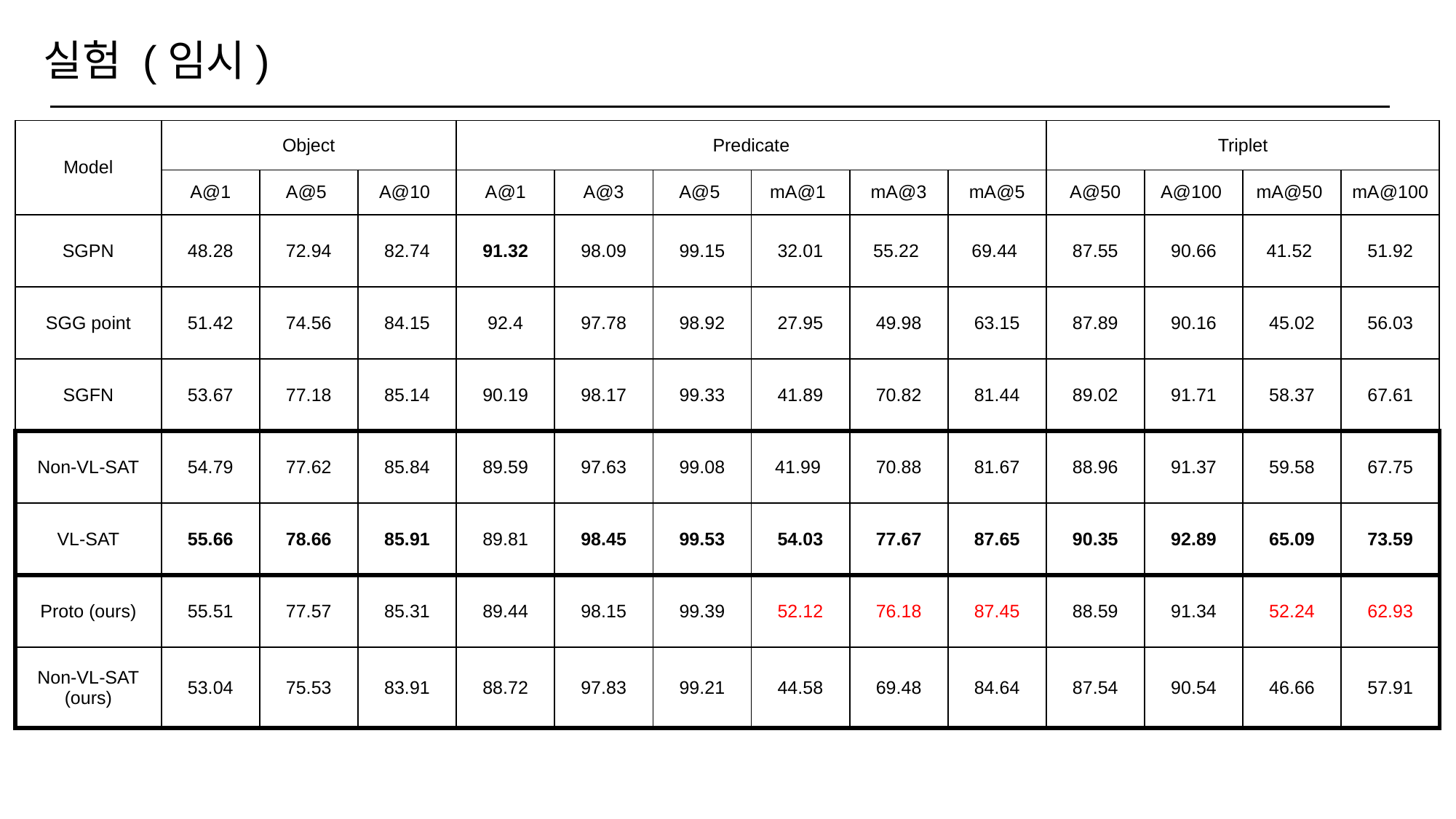

# 실험 (임시)
| Model | Object |  |  | Predicate |  |  |  |  |  | Triplet |  |  |  |
| --- | --- | --- | --- | --- | --- | --- | --- | --- | --- | --- | --- | --- | --- |
|  | A@1 | A@5 | A@10 | A@1 | A@3 | A@5 | mA@1 | mA@3 | mA@5 | A@50 | A@100 | mA@50 | mA@100 |
| SGPN | 48.28 | 72.94 | 82.74 | 91.32 | 98.09 | 99.15 | 32.01 | 55.22 | 69.44 | 87.55 | 90.66 | 41.52 | 51.92 |
| SGG point | 51.42 | 74.56 | 84.15 | 92.4 | 97.78 | 98.92 | 27.95 | 49.98 | 63.15 | 87.89 | 90.16 | 45.02 | 56.03 |
| SGFN | 53.67 | 77.18 | 85.14 | 90.19 | 98.17 | 99.33 | 41.89 | 70.82 | 81.44 | 89.02 | 91.71 | 58.37 | 67.61 |
| Non-VL-SAT | 54.79 | 77.62 | 85.84 | 89.59 | 97.63 | 99.08 | 41.99 | 70.88 | 81.67 | 88.96 | 91.37 | 59.58 | 67.75 |
| VL-SAT | 55.66 | 78.66 | 85.91 | 89.81 | 98.45 | 99.53 | 54.03 | 77.67 | 87.65 | 90.35 | 92.89 | 65.09 | 73.59 |
| Proto (ours) | 55.51 | 77.57 | 85.31 | 89.44 | 98.15 | 99.39 | 52.12 | 76.18 | 87.45 | 88.59 | 91.34 | 52.24 | 62.93 |
| Non-VL-SAT (ours) | 53.04 | 75.53 | 83.91 | 88.72 | 97.83 | 99.21 | 44.58 | 69.48 | 84.64 | 87.54 | 90.54 | 46.66 | 57.91 |